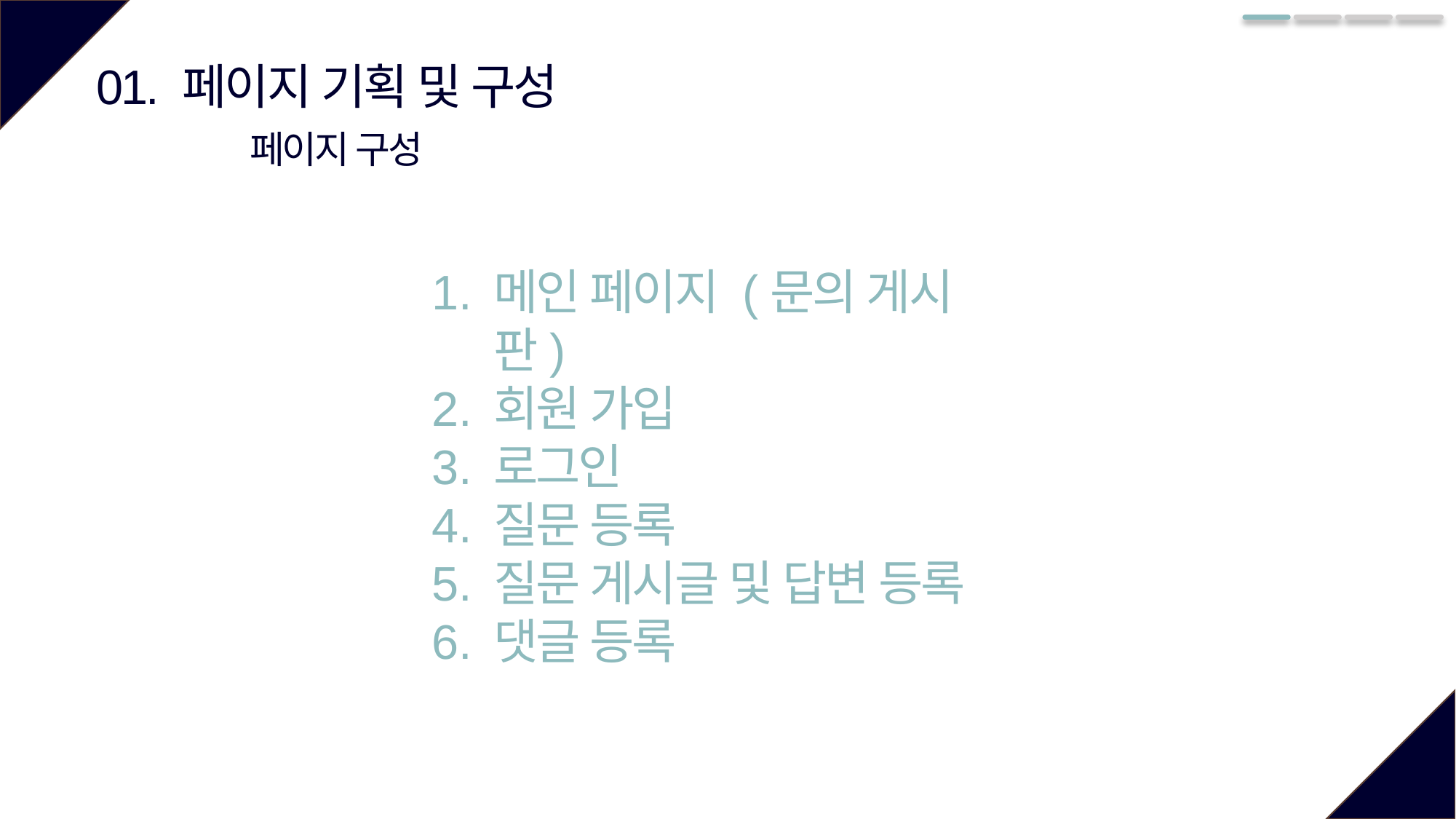

01. 페이지 기획 및 구성
 페이지 구성
메인 페이지 (문의 게시판)
회원 가입
로그인
질문 등록
질문 게시글 및 답변 등록
댓글 등록